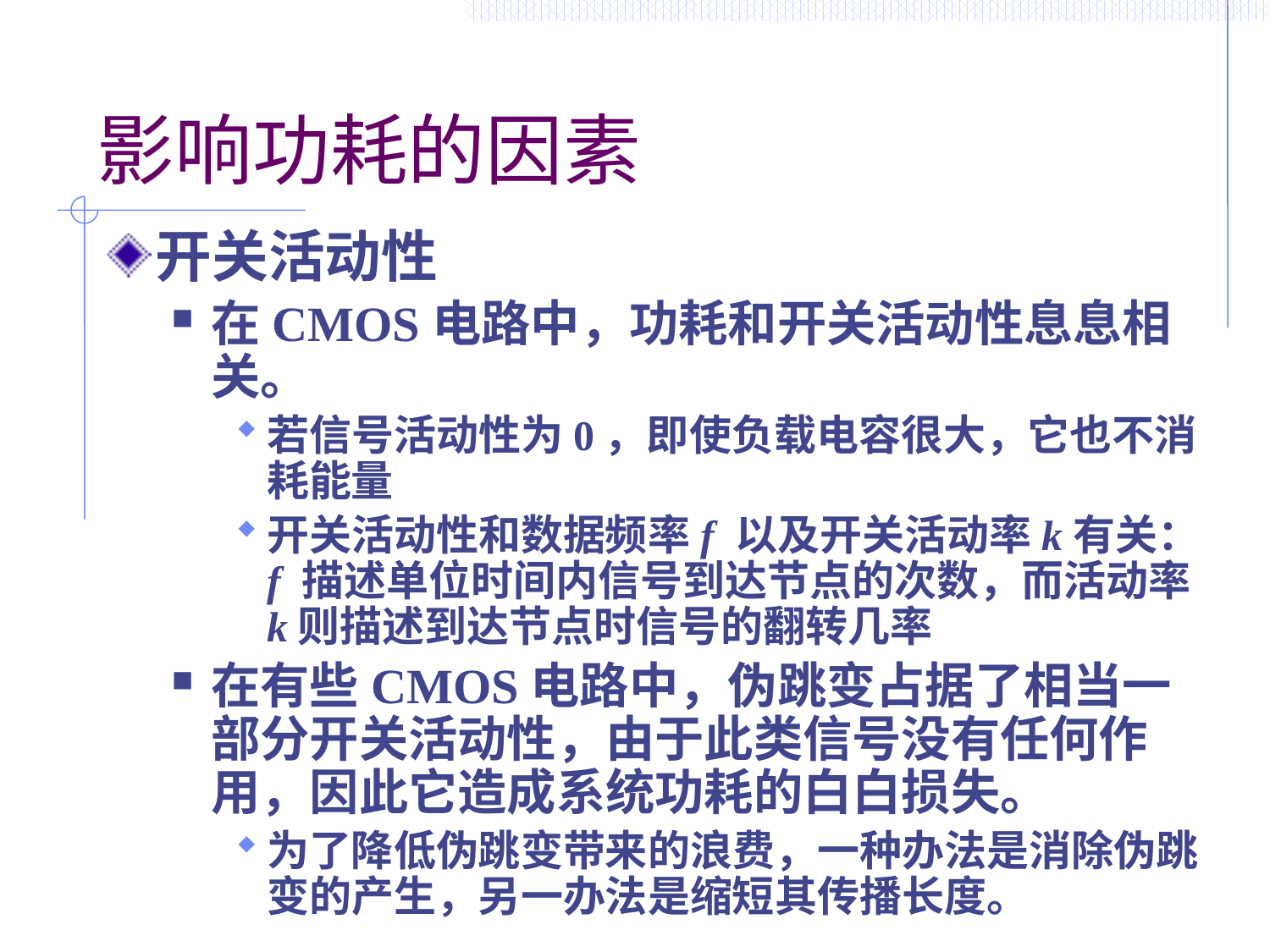

# 影响功耗的因素
开关活动性
在CMOS电路中，功耗和开关活动性息息相关。
若信号活动性为0，即使负载电容很大，它也不消耗能量
开关活动性和数据频率f 以及开关活动率k有关：f 描述单位时间内信号到达节点的次数，而活动率k则描述到达节点时信号的翻转几率
在有些CMOS电路中，伪跳变占据了相当一部分开关活动性，由于此类信号没有任何作用，因此它造成系统功耗的白白损失。
为了降低伪跳变带来的浪费，一种办法是消除伪跳变的产生，另一办法是缩短其传播长度。